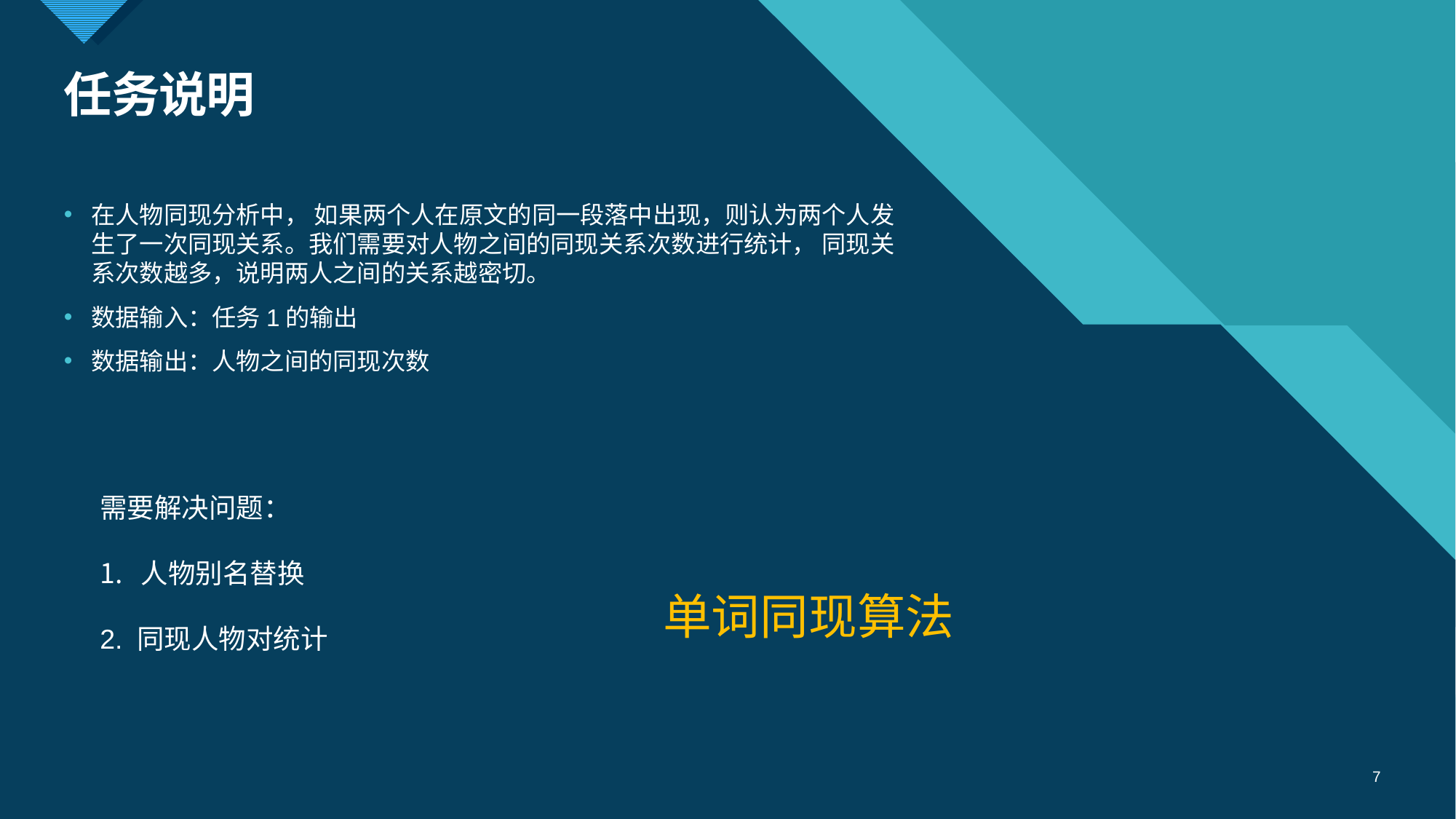

# 任务说明
在人物同现分析中， 如果两个人在原文的同一段落中出现，则认为两个人发生了一次同现关系。我们需要对人物之间的同现关系次数进行统计， 同现关系次数越多，说明两人之间的关系越密切。
数据输入：任务1的输出
数据输出：人物之间的同现次数
需要解决问题：

人物别名替换

2. 同现人物对统计
单词同现算法
7